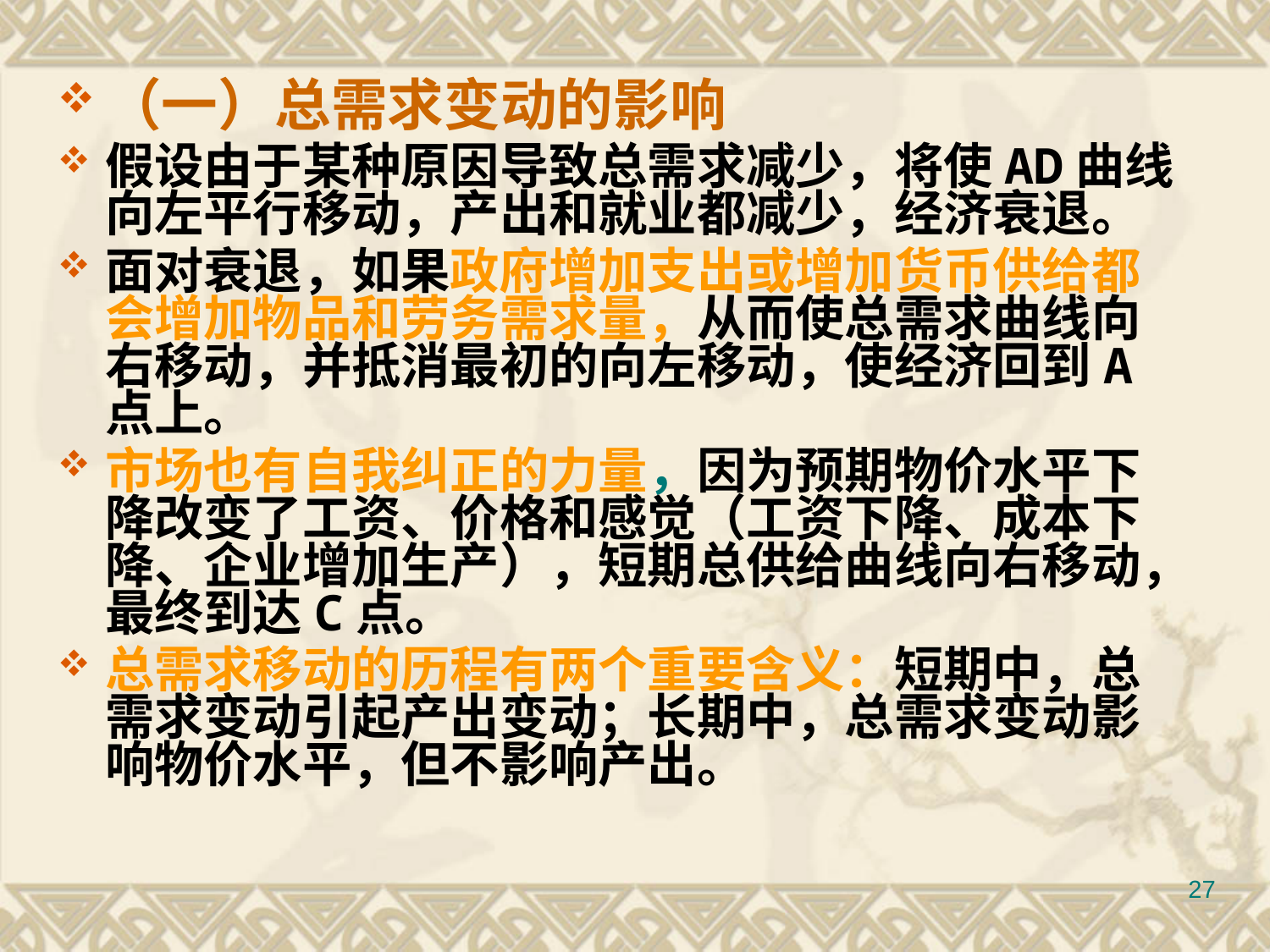

（一）总需求变动的影响
假设由于某种原因导致总需求减少，将使AD曲线向左平行移动，产出和就业都减少，经济衰退。
面对衰退，如果政府增加支出或增加货币供给都会增加物品和劳务需求量，从而使总需求曲线向右移动，并抵消最初的向左移动，使经济回到A点上。
市场也有自我纠正的力量，因为预期物价水平下降改变了工资、价格和感觉（工资下降、成本下降、企业增加生产），短期总供给曲线向右移动，最终到达C点。
总需求移动的历程有两个重要含义：短期中，总需求变动引起产出变动；长期中，总需求变动影响物价水平，但不影响产出。

#
27